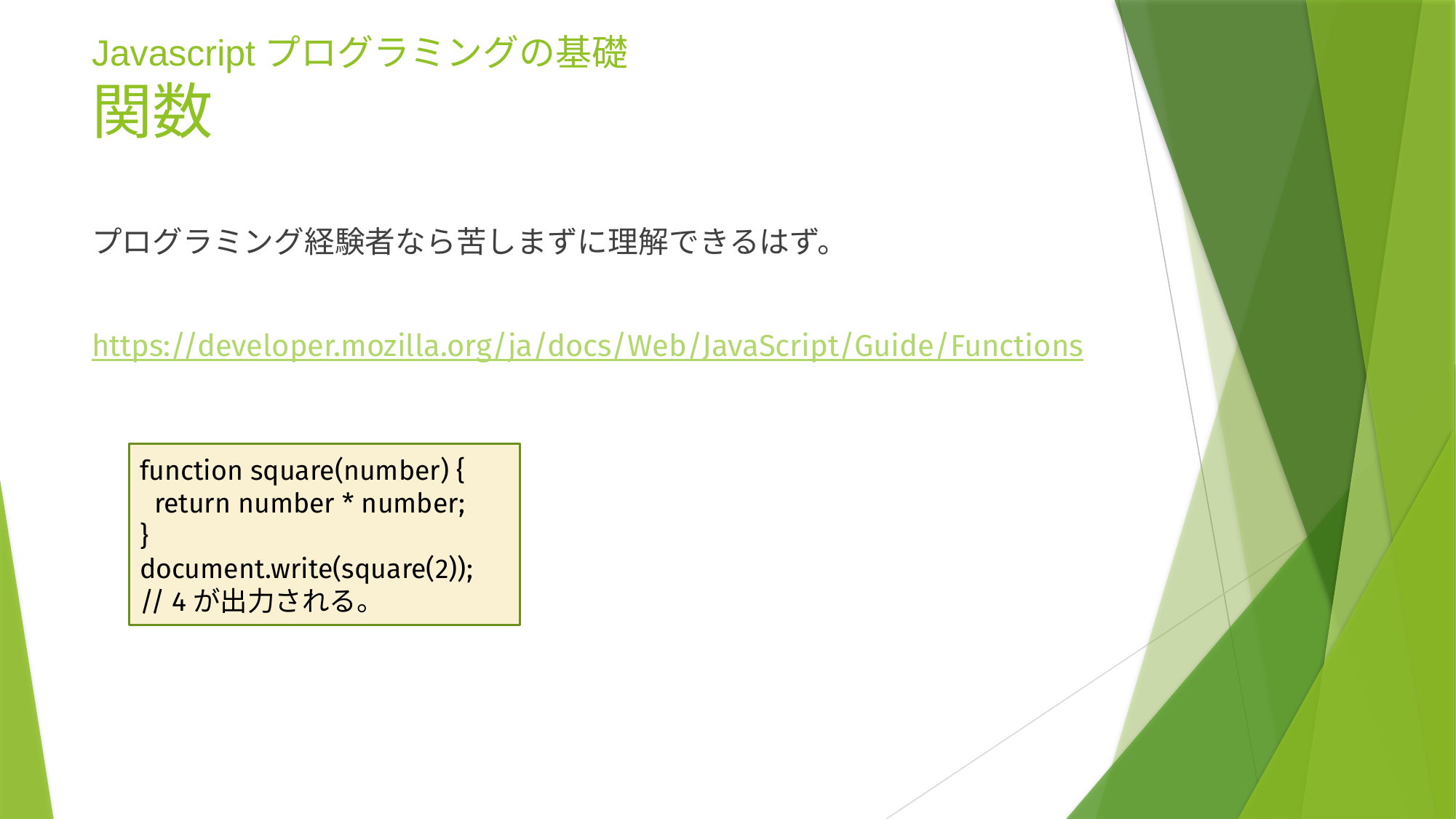

# Javascriptプログラミングの基礎 関数

プログラミング経験者なら苦しまずに理解できるはず。

https://developer.mozilla.org/ja/docs/Web/JavaScript/Guide/Functions

function square(number) {
  return number * number;
}
document.write(square(2));
// 4が出力される。